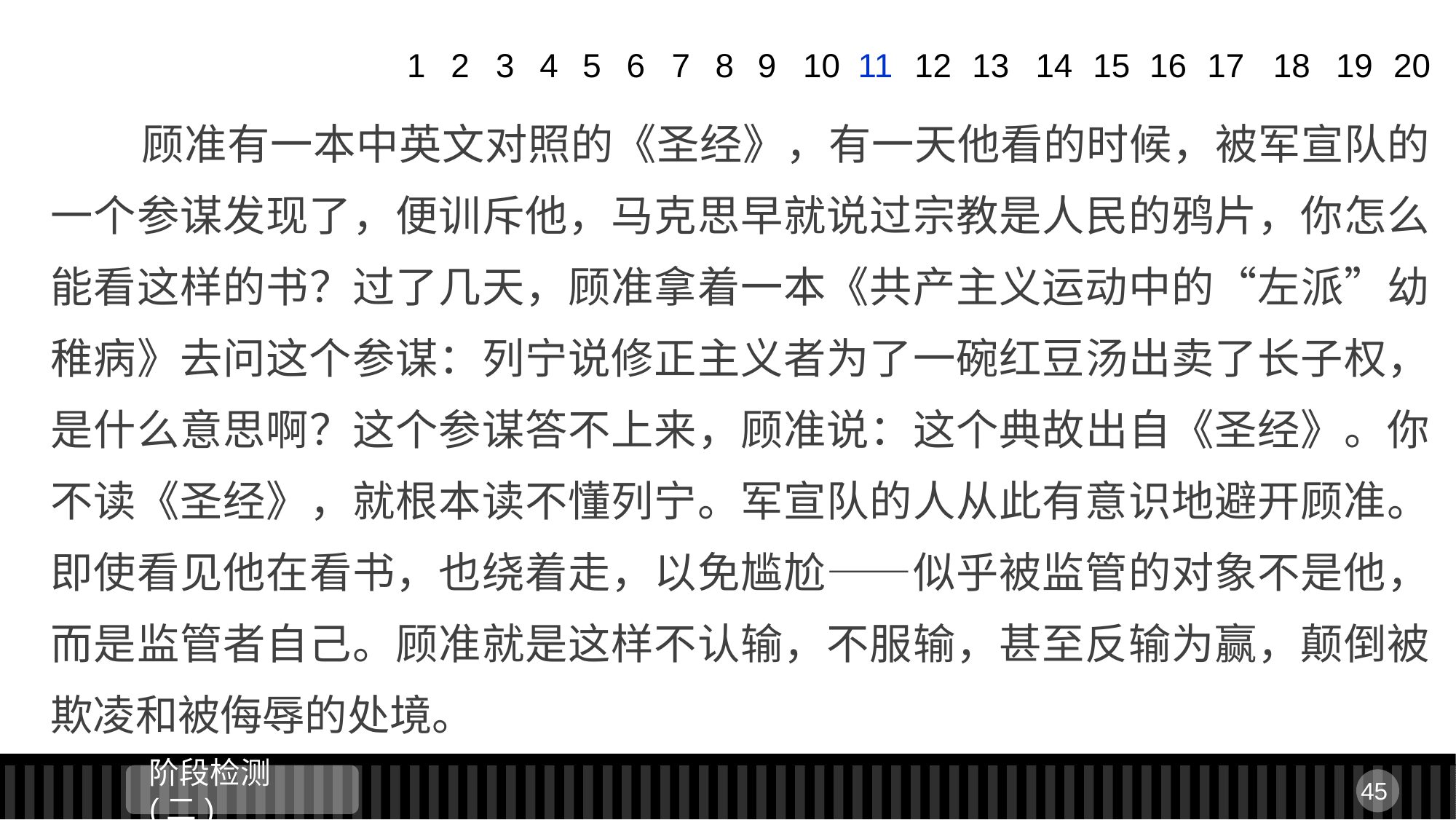

1
2
3
4
5
6
7
8
9
11
12
13
14
15
16
17
18
19
20
10
        顾准有一本中英文对照的《圣经》，有一天他看的时候，被军宣队的一个参谋发现了，便训斥他，马克思早就说过宗教是人民的鸦片，你怎么能看这样的书？过了几天，顾准拿着一本《共产主义运动中的“左派”幼稚病》去问这个参谋：列宁说修正主义者为了一碗红豆汤出卖了长子权，是什么意思啊？这个参谋答不上来，顾准说：这个典故出自《圣经》。你不读《圣经》，就根本读不懂列宁。军宣队的人从此有意识地避开顾准。即使看见他在看书，也绕着走，以免尴尬——似乎被监管的对象不是他，而是监管者自己。顾准就是这样不认输，不服输，甚至反输为赢，颠倒被欺凌和被侮辱的处境。